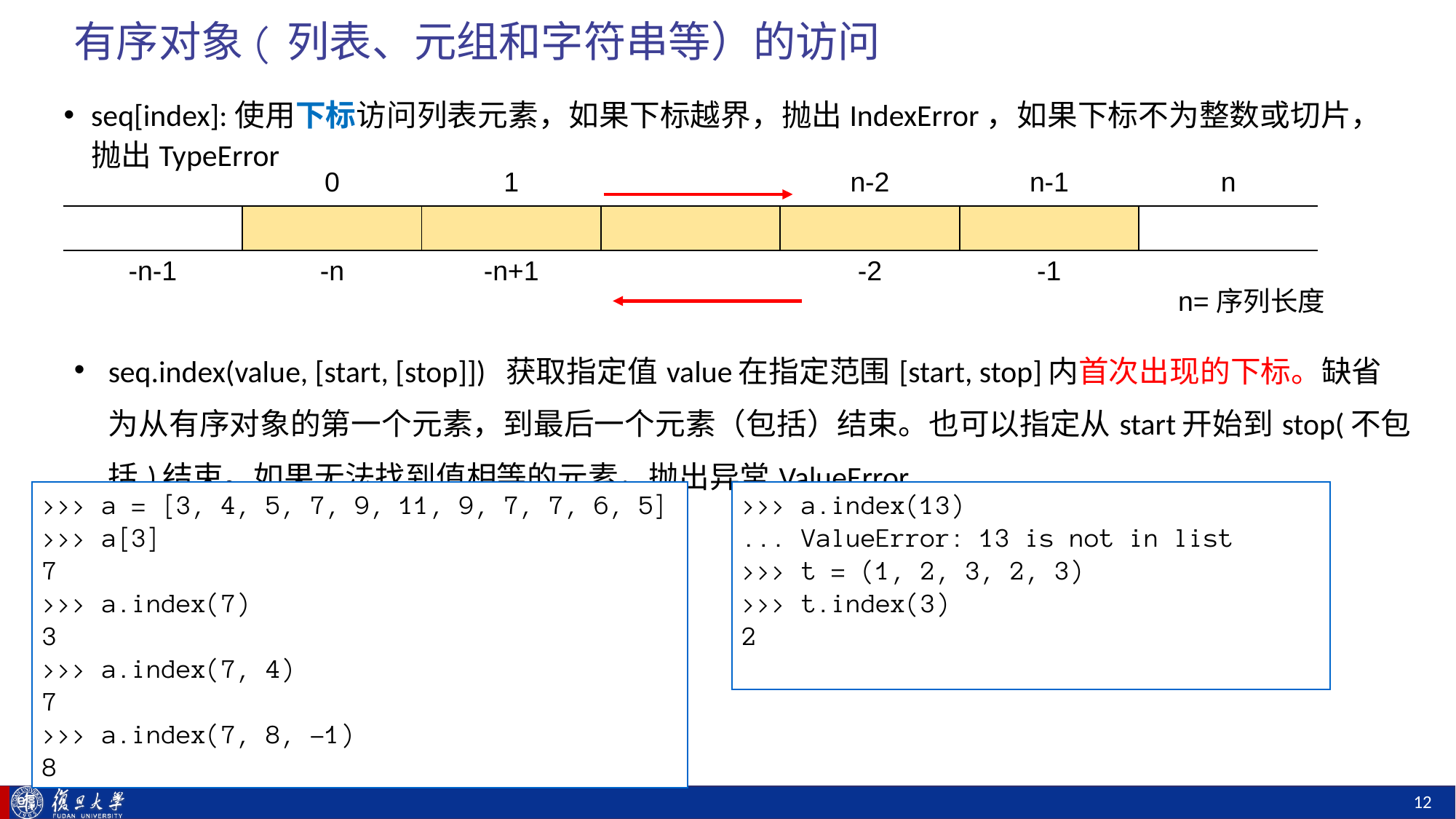

# 有序对象(列表、元组和字符串等）的访问
seq[index]:使用下标访问列表元素，如果下标越界，抛出IndexError，如果下标不为整数或切片，抛出TypeError

|  | 0 | 1 |  | n-2 | n-1 | n |
| --- | --- | --- | --- | --- | --- | --- |
|  |  |  |  |  |  |  |
| -n-1 | -n | -n+1 |  | -2 | -1 |  |
n=序列长度
seq.index(value, [start, [stop]])  获取指定值value在指定范围[start, stop]内首次出现的下标。缺省为从有序对象的第一个元素，到最后一个元素（包括）结束。也可以指定从start开始到stop(不包括)结束。如果无法找到值相等的元素，抛出异常ValueError

>>> a = [3, 4, 5, 7, 9, 11, 9, 7, 7, 6, 5]
>>> a[3]
7
>>> a.index(7)
3
>>> a.index(7, 4)
7
>>> a.index(7, 8, -1)
8
>>> a.index(13)
... ValueError: 13 is not in list
>>> t = (1, 2, 3, 2, 3)
>>> t.index(3)
2